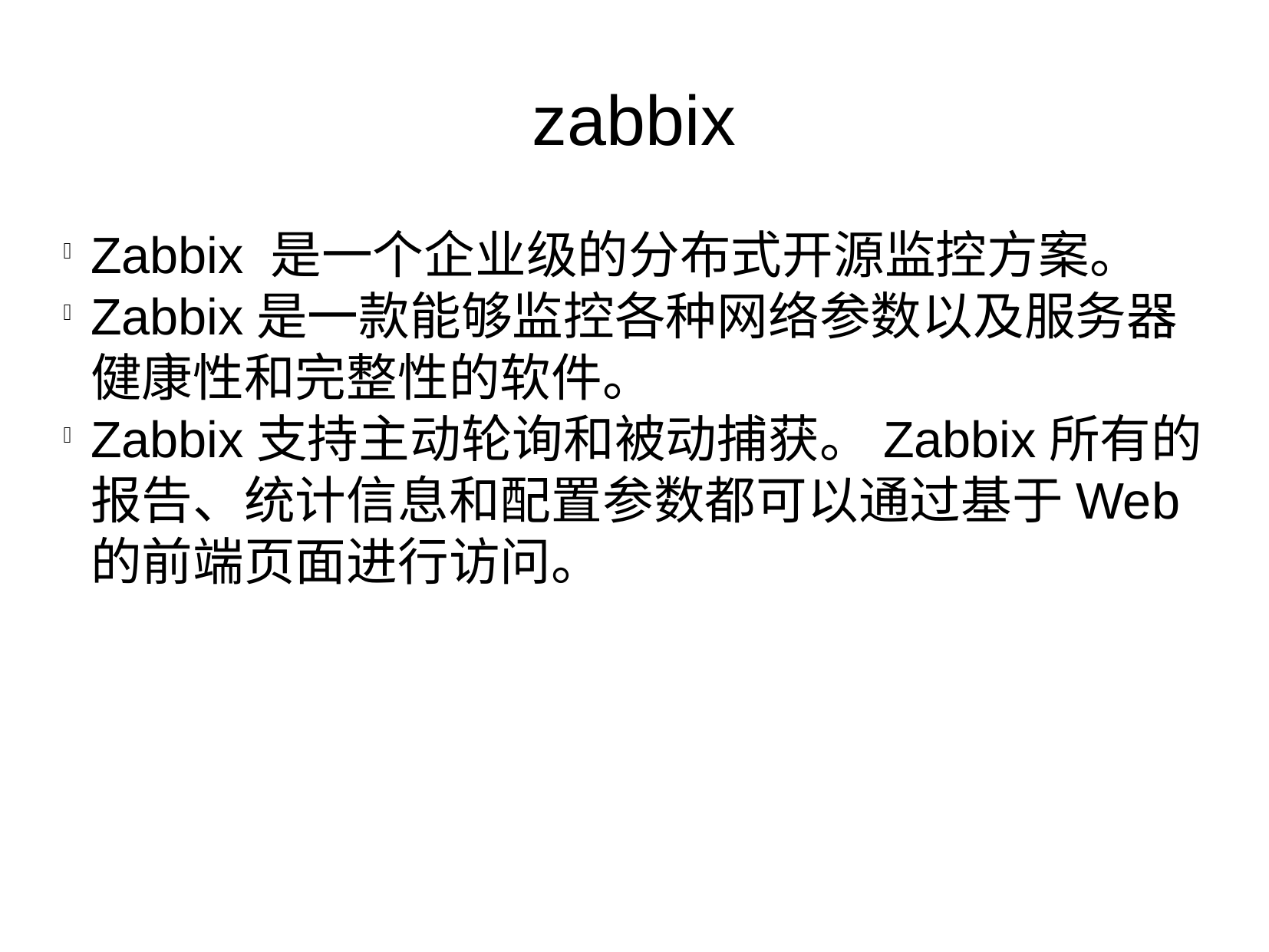

zabbix
Zabbix 是一个企业级的分布式开源监控方案。
Zabbix是一款能够监控各种网络参数以及服务器健康性和完整性的软件。
Zabbix支持主动轮询和被动捕获。Zabbix所有的报告、统计信息和配置参数都可以通过基于Web的前端页面进行访问。